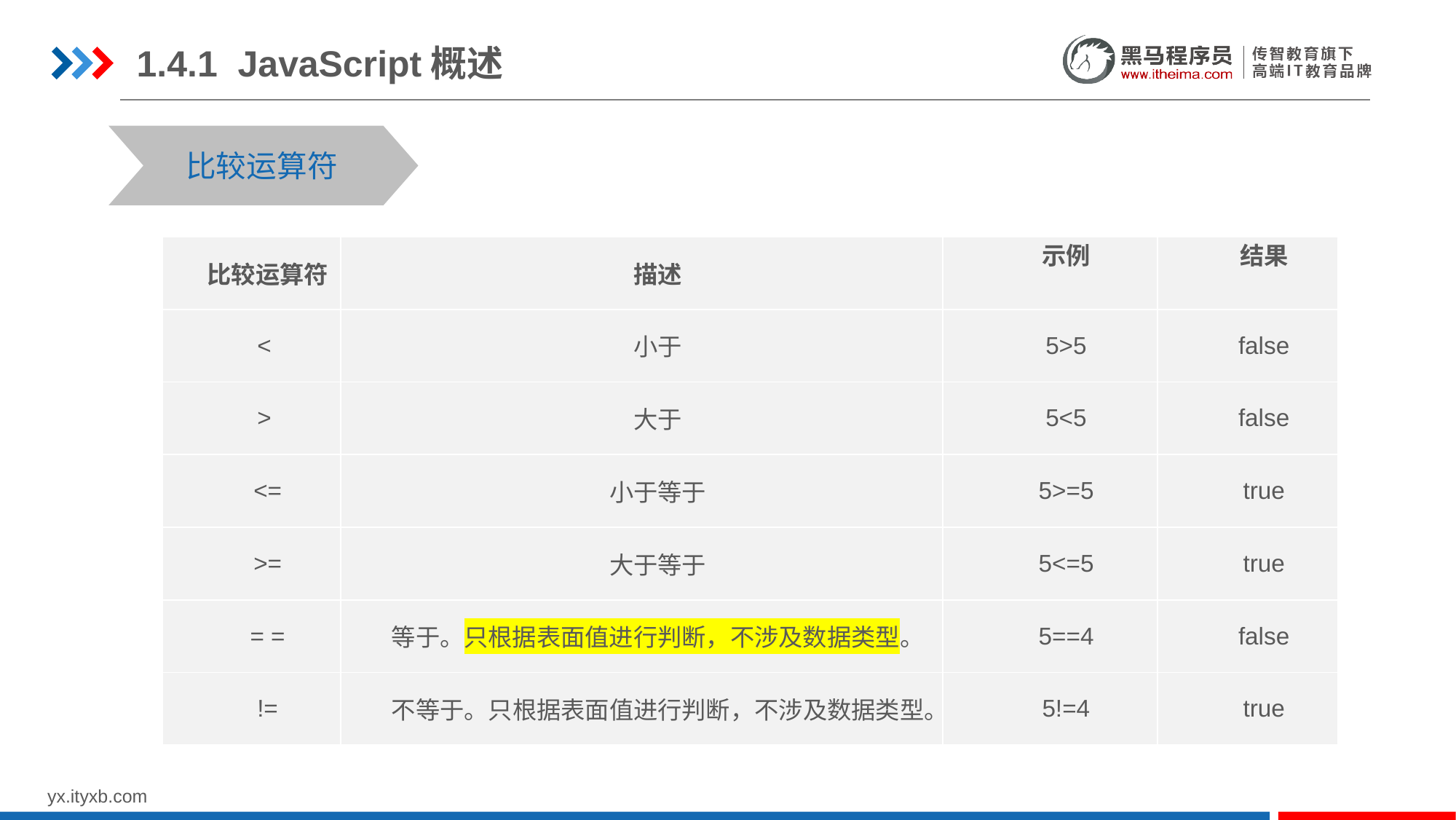

1.4.1  JavaScript概述

比较运算符
| 比较运算符 | 描述 | 示例 | 结果 |
| --- | --- | --- | --- |
| < | 小于 | 5>5 | false |
| > | 大于 | 5<5 | false |
| <= | 小于等于 | 5>=5 | true |
| >= | 大于等于 | 5<=5 | true |
| = = | 等于。只根据表面值进行判断，不涉及数据类型。 | 5==4 | false |
| != | 不等于。只根据表面值进行判断，不涉及数据类型。 | 5!=4 | true |